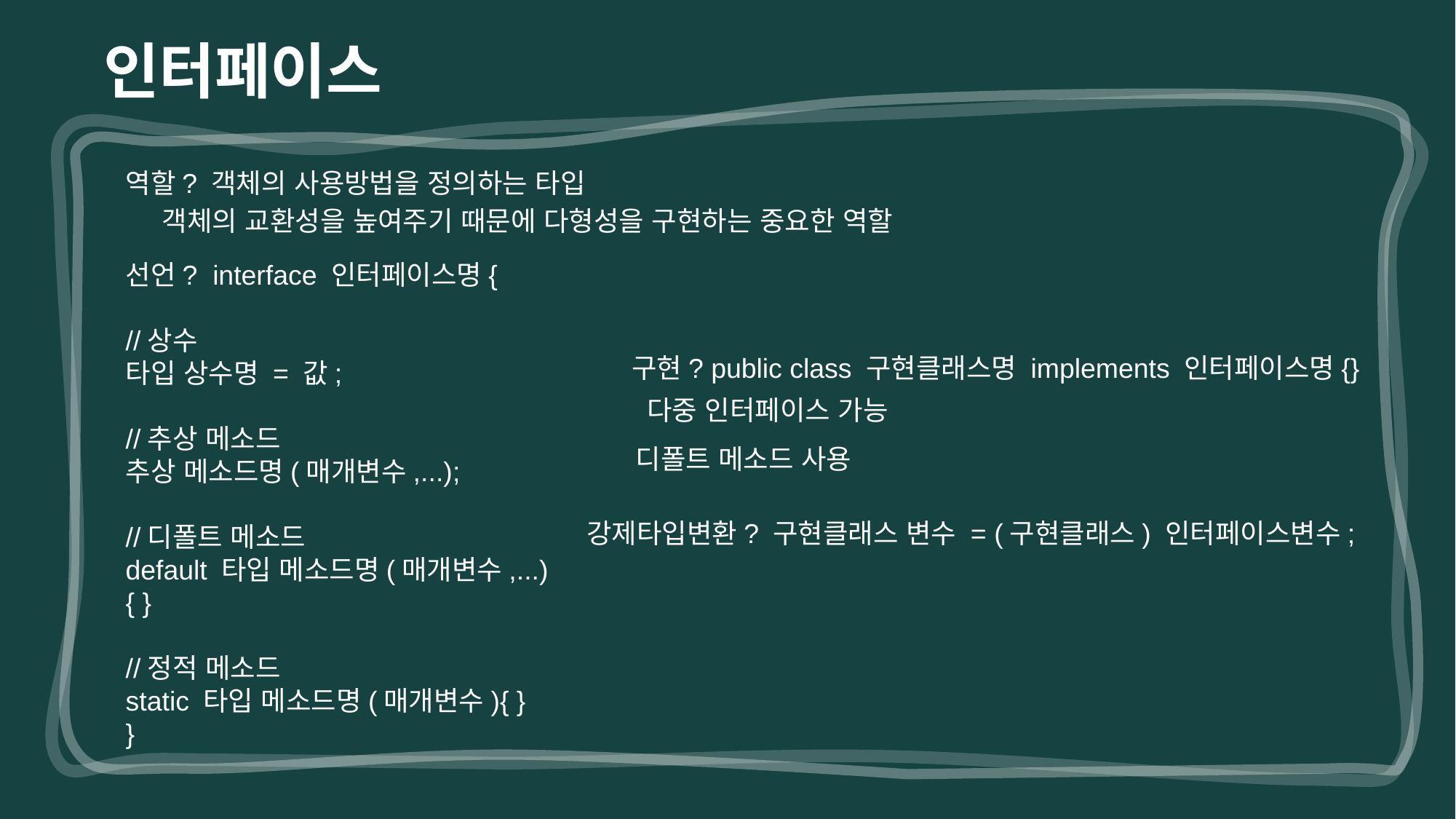

인터페이스

역할? 객체의 사용방법을 정의하는 타입
객체의 교환성을 높여주기 때문에 다형성을 구현하는 중요한 역할
선언?  interface 인터페이스명{

//상수
타입 상수명 = 값;

//추상 메소드
추상 메소드명(매개변수,...);

//디폴트 메소드
default 타입 메소드명(매개변수,...){ }

//정적 메소드
static 타입 메소드명(매개변수){ }
}
구현? public class 구현클래스명 implements 인터페이스명{}
다중 인터페이스 가능
디폴트 메소드 사용
강제타입변환? 구현클래스 변수 = (구현클래스) 인터페이스변수;